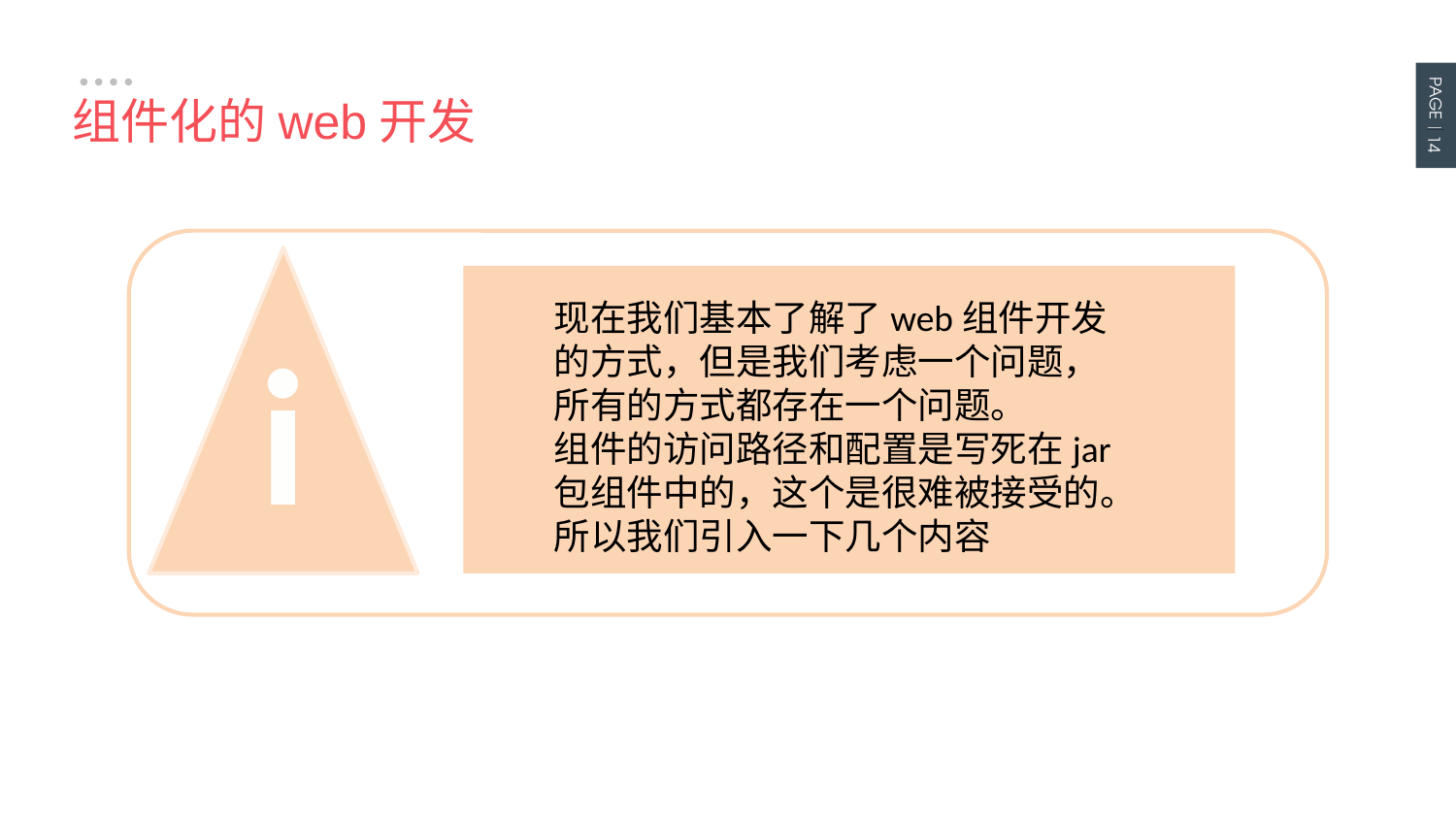

组件化的web开发

现在我们基本了解了web组件开发的方式，但是我们考虑一个问题，所有的方式都存在一个问题。
组件的访问路径和配置是写死在jar包组件中的，这个是很难被接受的。所以我们引入一下几个内容
i